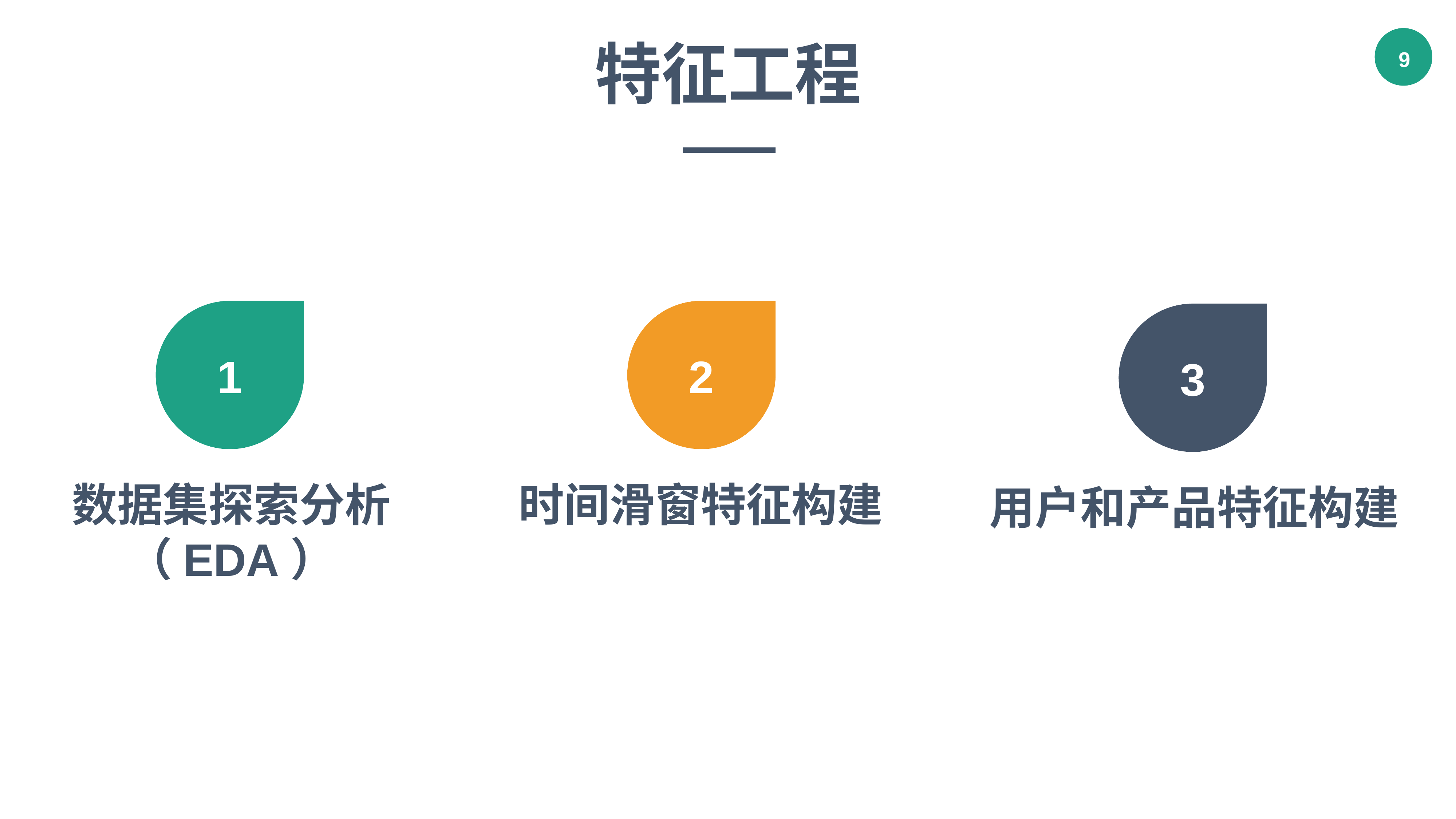

特征工程

1
数据集探索分析（EDA）
2
时间滑窗特征构建
3
用户和产品特征构建